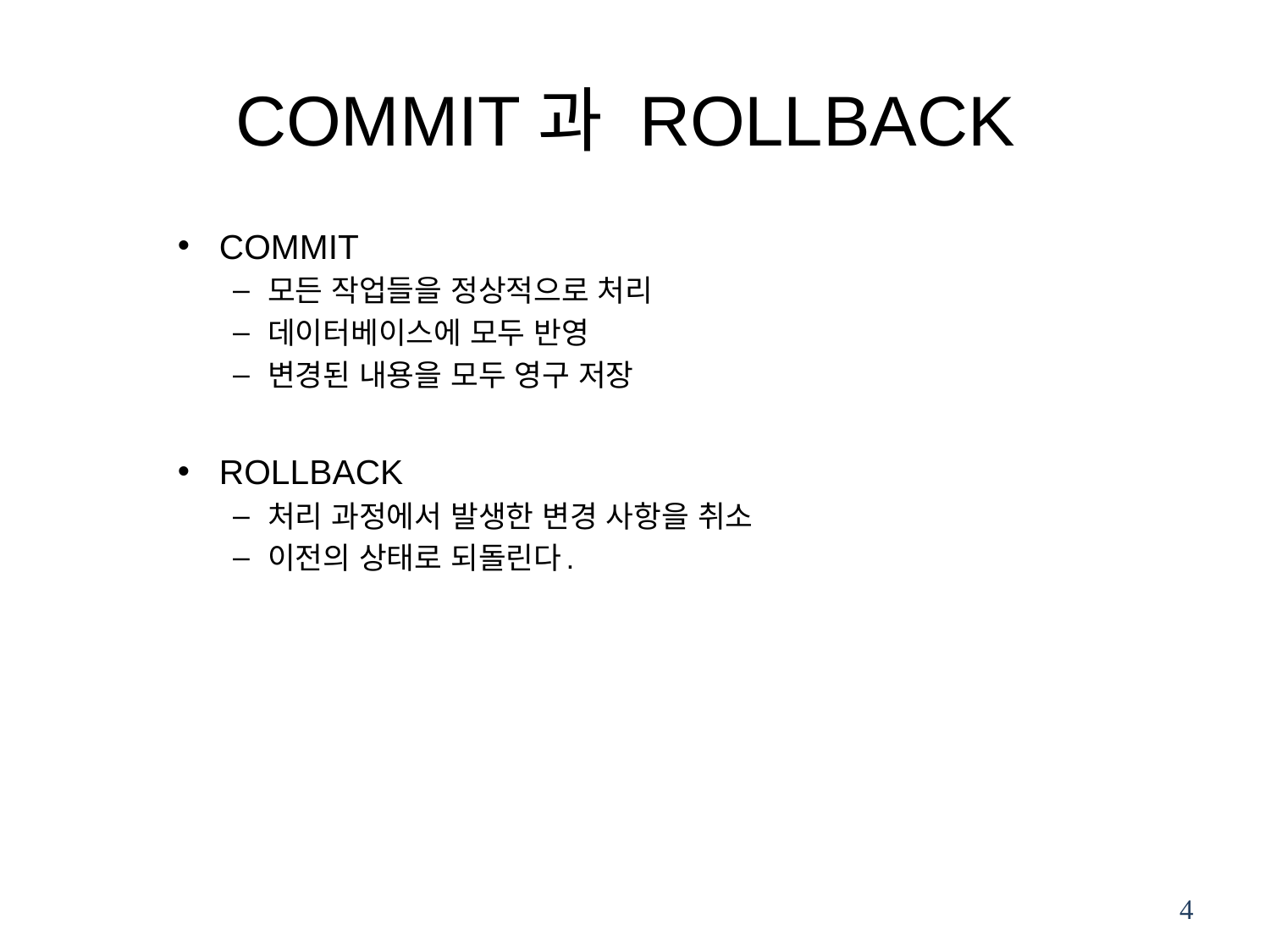

# COMMIT과 ROLLBACK

COMMIT
모든 작업들을 정상적으로 처리
데이터베이스에 모두 반영
변경된 내용을 모두 영구 저장

ROLLBACK
처리 과정에서 발생한 변경 사항을 취소
이전의 상태로 되돌린다.

4